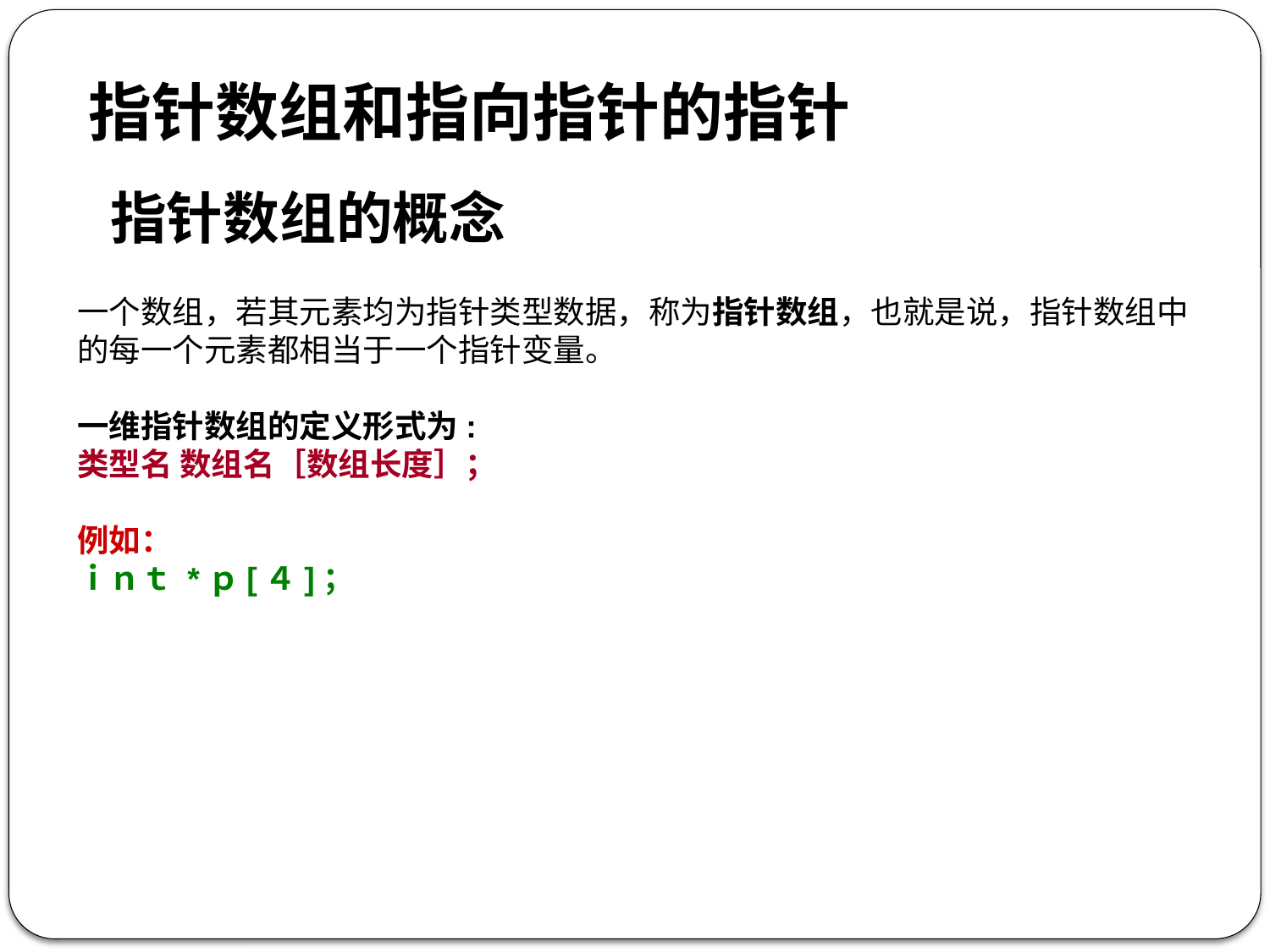

指针数组和指向指针的指针
指针数组的概念
一个数组，若其元素均为指针类型数据，称为指针数组，也就是说，指针数组中的每一个元素都相当于一个指针变量。

一维指针数组的定义形式为:
类型名 数组名［数组长度］；

例如：
ｉｎｔ *ｐ[４]；